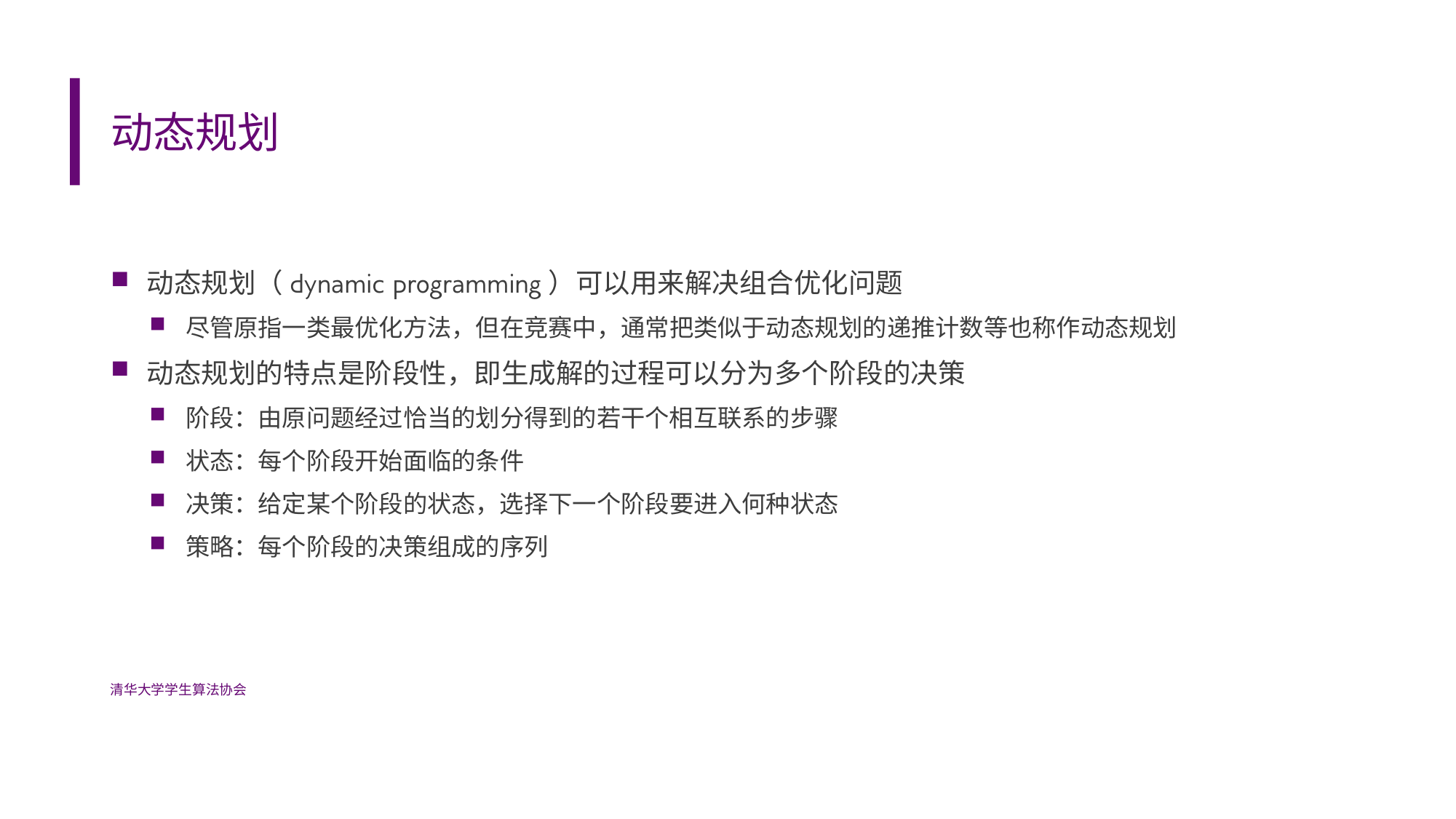

# 动态规划
动态规划（dynamic programming）可以用来解决组合优化问题
尽管原指一类最优化方法，但在竞赛中，通常把类似于动态规划的递推计数等也称作动态规划
动态规划的特点是阶段性，即生成解的过程可以分为多个阶段的决策
阶段：由原问题经过恰当的划分得到的若干个相互联系的步骤
状态：每个阶段开始面临的条件
决策：给定某个阶段的状态，选择下一个阶段要进入何种状态
策略：每个阶段的决策组成的序列
清华大学学生算法协会